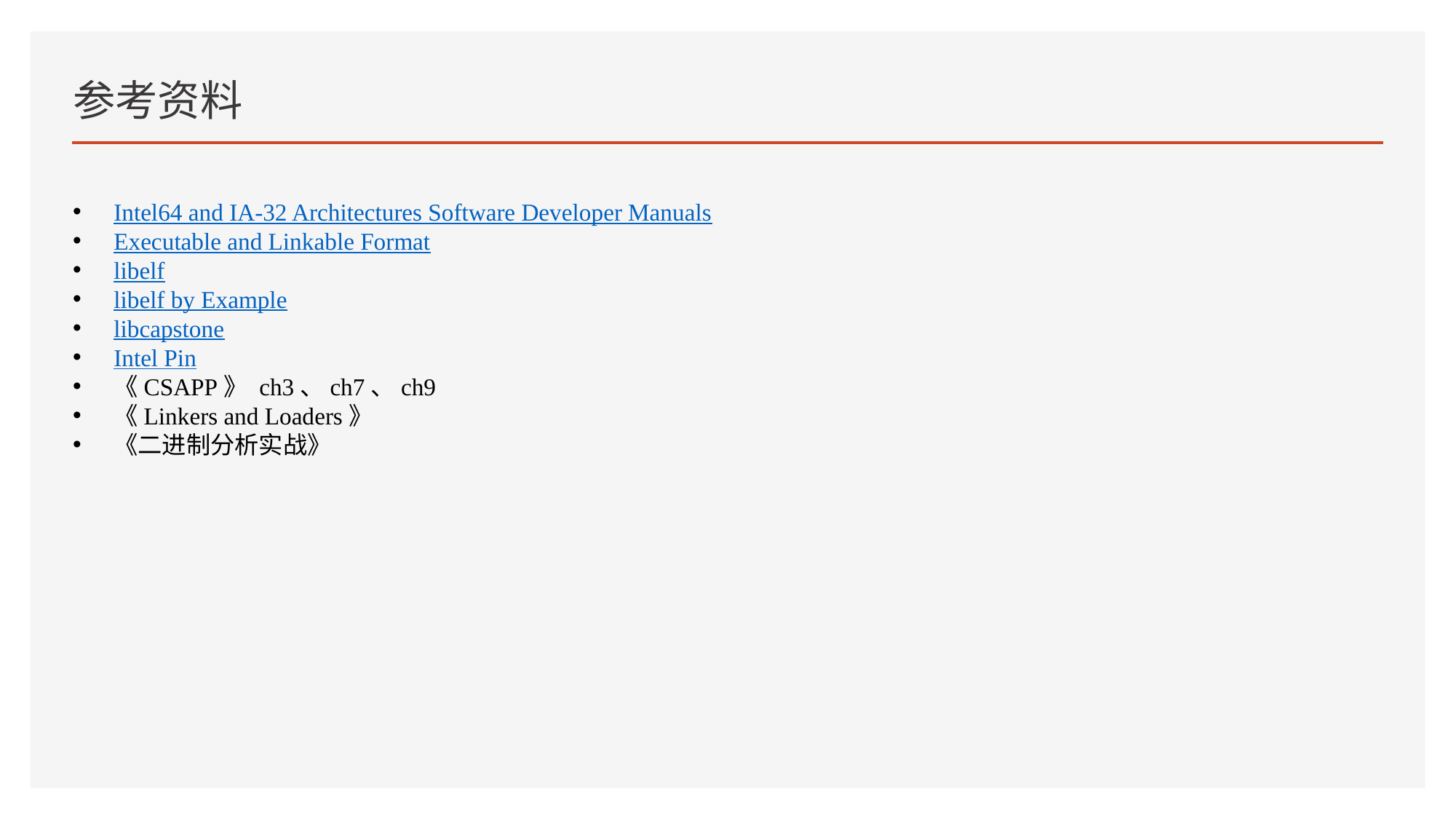

# 参考资料
Intel64 and IA-32 Architectures Software Developer Manuals
Executable and Linkable Format
libelf
libelf by Example
libcapstone
Intel Pin
《CSAPP》 ch3、ch7、ch9
《Linkers and Loaders》
《二进制分析实战》